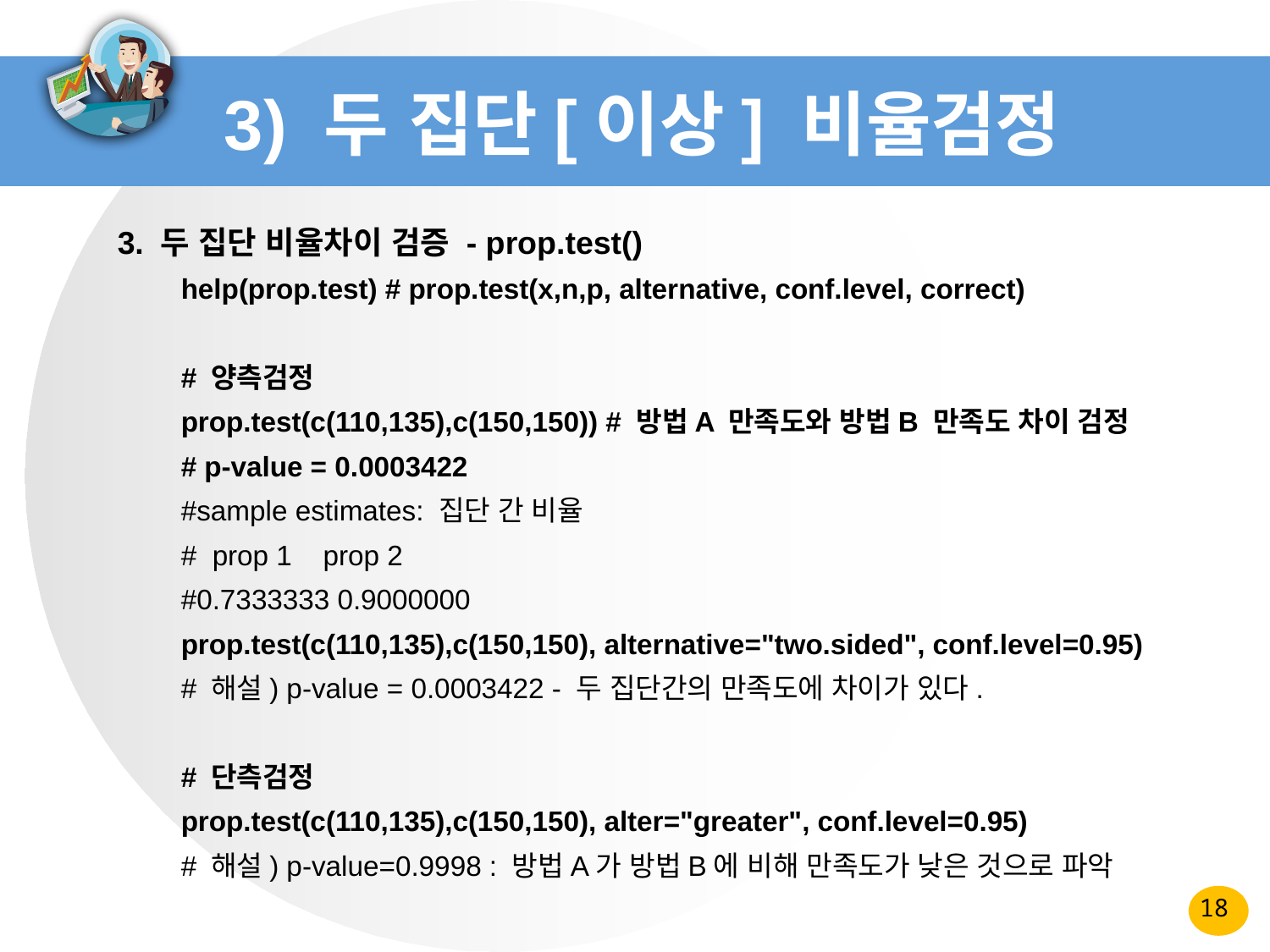

# 3) 두 집단[이상] 비율검정
3. 두 집단 비율차이 검증 - prop.test()
help(prop.test) # prop.test(x,n,p, alternative, conf.level, correct)

# 양측검정
prop.test(c(110,135),c(150,150)) # 방법A 만족도와 방법B 만족도 차이 검정
# p-value = 0.0003422
#sample estimates: 집단 간 비율
#  prop 1    prop 2
#0.7333333 0.9000000
prop.test(c(110,135),c(150,150), alternative="two.sided", conf.level=0.95)
# 해설) p-value = 0.0003422 - 두 집단간의 만족도에 차이가 있다.

# 단측검정
prop.test(c(110,135),c(150,150), alter="greater", conf.level=0.95)
# 해설) p-value=0.9998 : 방법A가 방법B에 비해 만족도가 낮은 것으로 파악
18